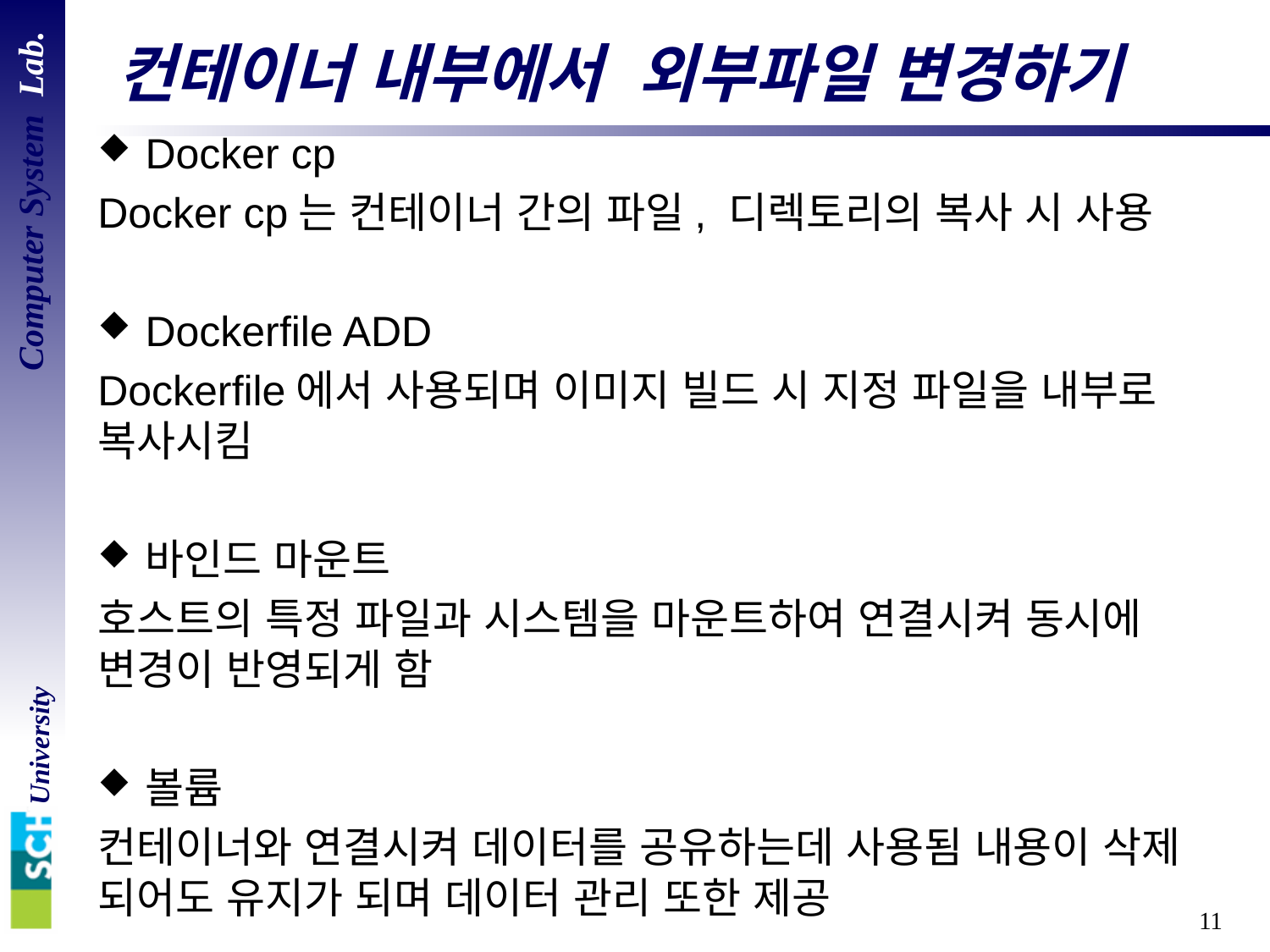

# 컨테이너 내부에서  외부파일 변경하기
Docker cp
Docker cp는 컨테이너 간의 파일, 디렉토리의 복사 시 사용

Dockerfile ADD
Dockerfile에서 사용되며 이미지 빌드 시 지정 파일을 내부로 복사시킴

바인드 마운트
호스트의 특정 파일과 시스템을 마운트하여 연결시켜 동시에 변경이 반영되게 함

볼륨
컨테이너와 연결시켜 데이터를 공유하는데 사용됨 내용이 삭제 되어도 유지가 되며 데이터 관리 또한 제공